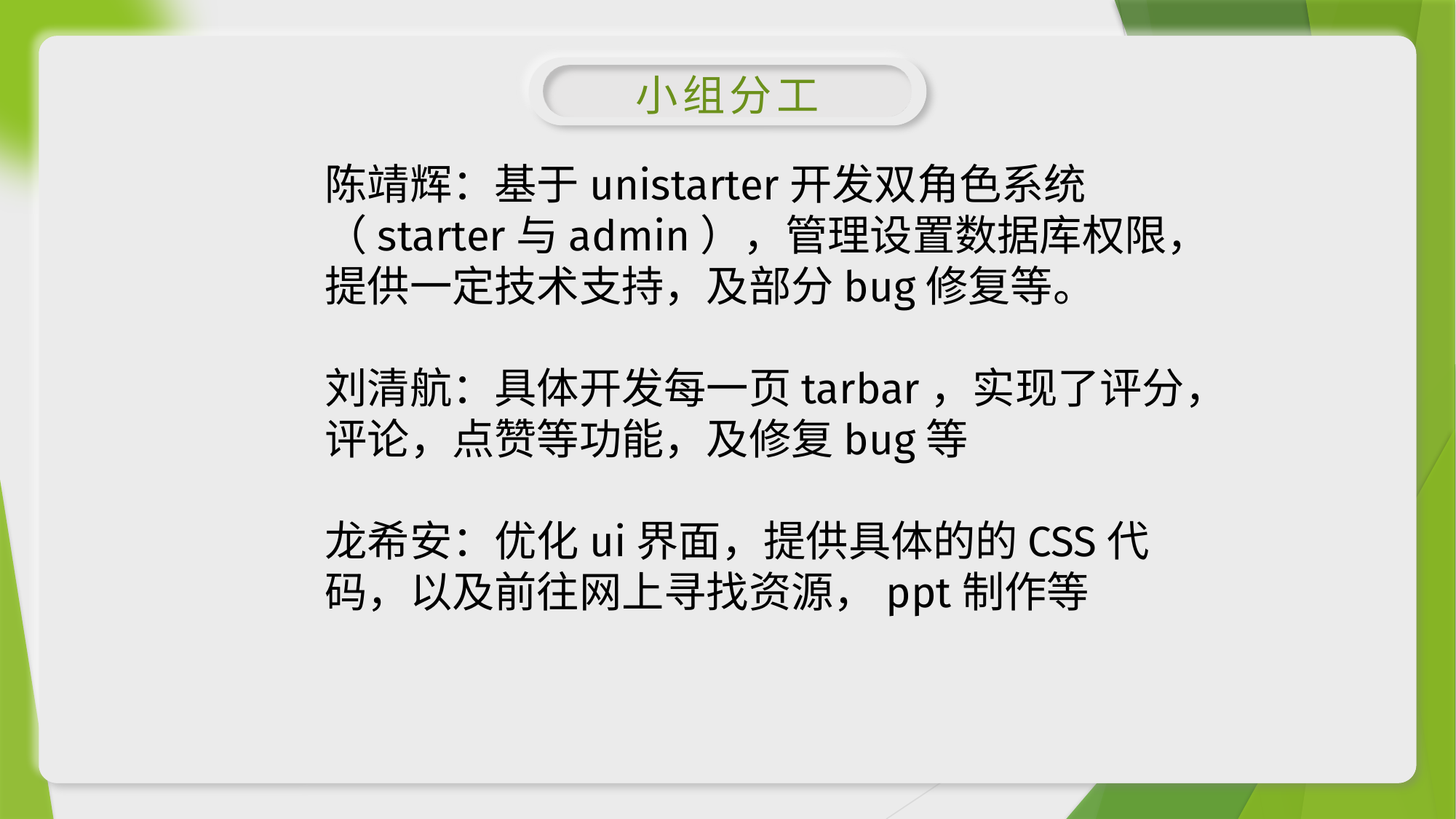

小组分工
陈靖辉：基于unistarter开发双角色系统（starter与admin），管理设置数据库权限，提供一定技术支持，及部分bug修复等。

刘清航：具体开发每一页tarbar，实现了评分，评论，点赞等功能，及修复bug等

龙希安：优化ui界面，提供具体的的CSS代码，以及前往网上寻找资源，ppt制作等